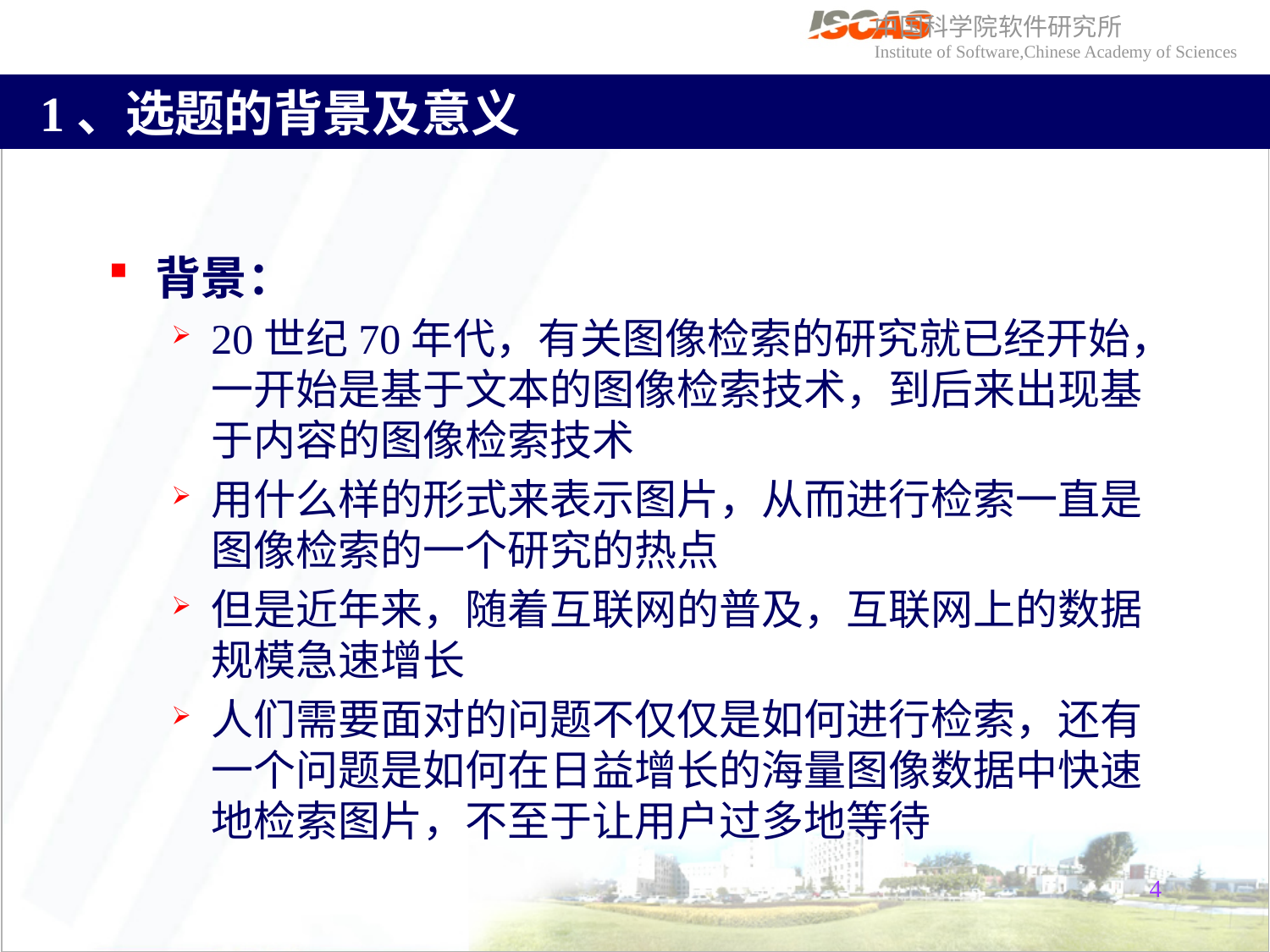

# 1、选题的背景及意义
背景：
20世纪70年代，有关图像检索的研究就已经开始，一开始是基于文本的图像检索技术，到后来出现基于内容的图像检索技术
用什么样的形式来表示图片，从而进行检索一直是图像检索的一个研究的热点
但是近年来，随着互联网的普及，互联网上的数据规模急速增长
人们需要面对的问题不仅仅是如何进行检索，还有一个问题是如何在日益增长的海量图像数据中快速地检索图片，不至于让用户过多地等待
4